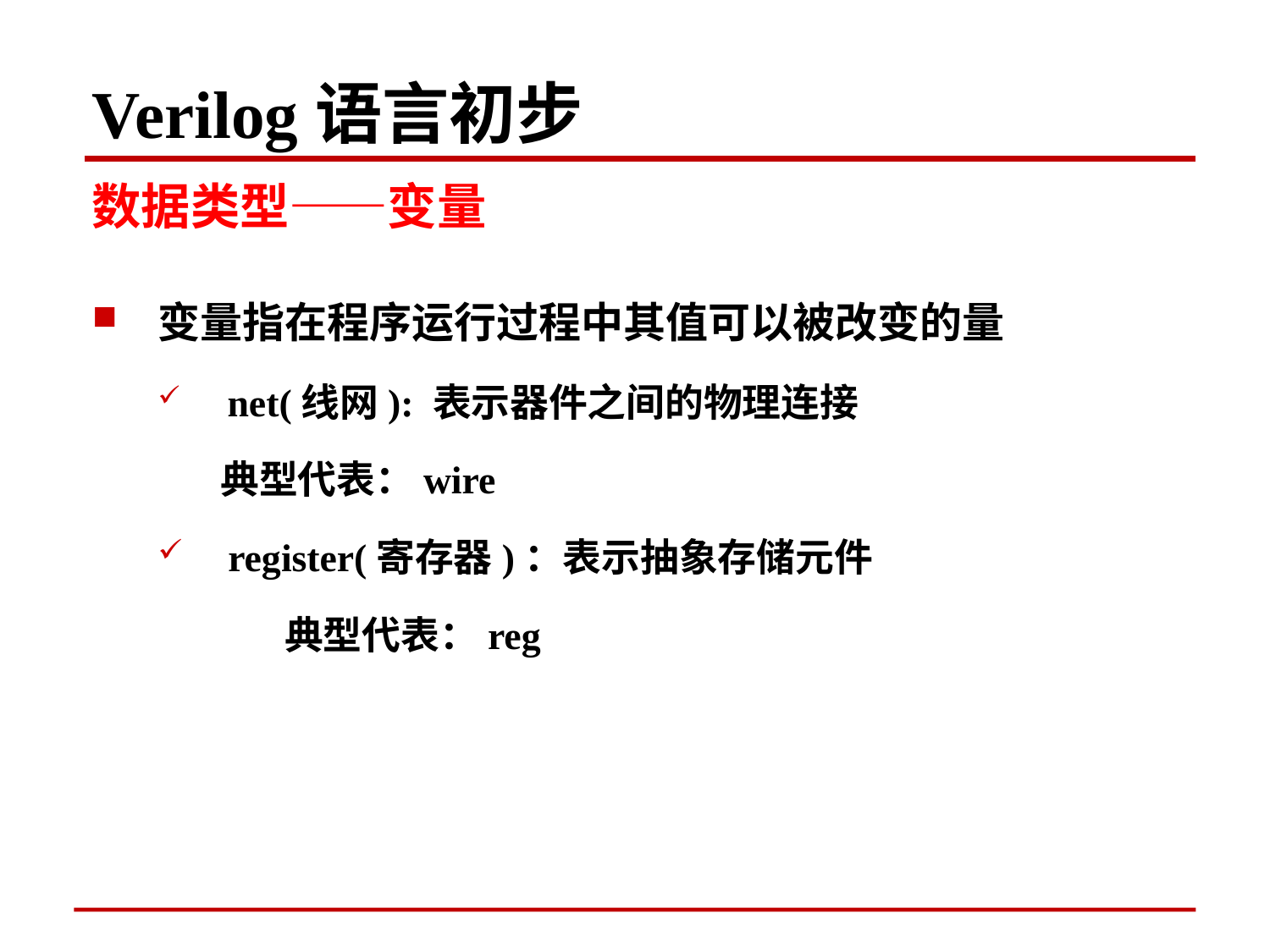

Verilog语言初步
数据类型——变量
变量指在程序运行过程中其值可以被改变的量
 net(线网): 表示器件之间的物理连接
      典型代表：wire
 register(寄存器)：表示抽象存储元件
	典型代表：reg